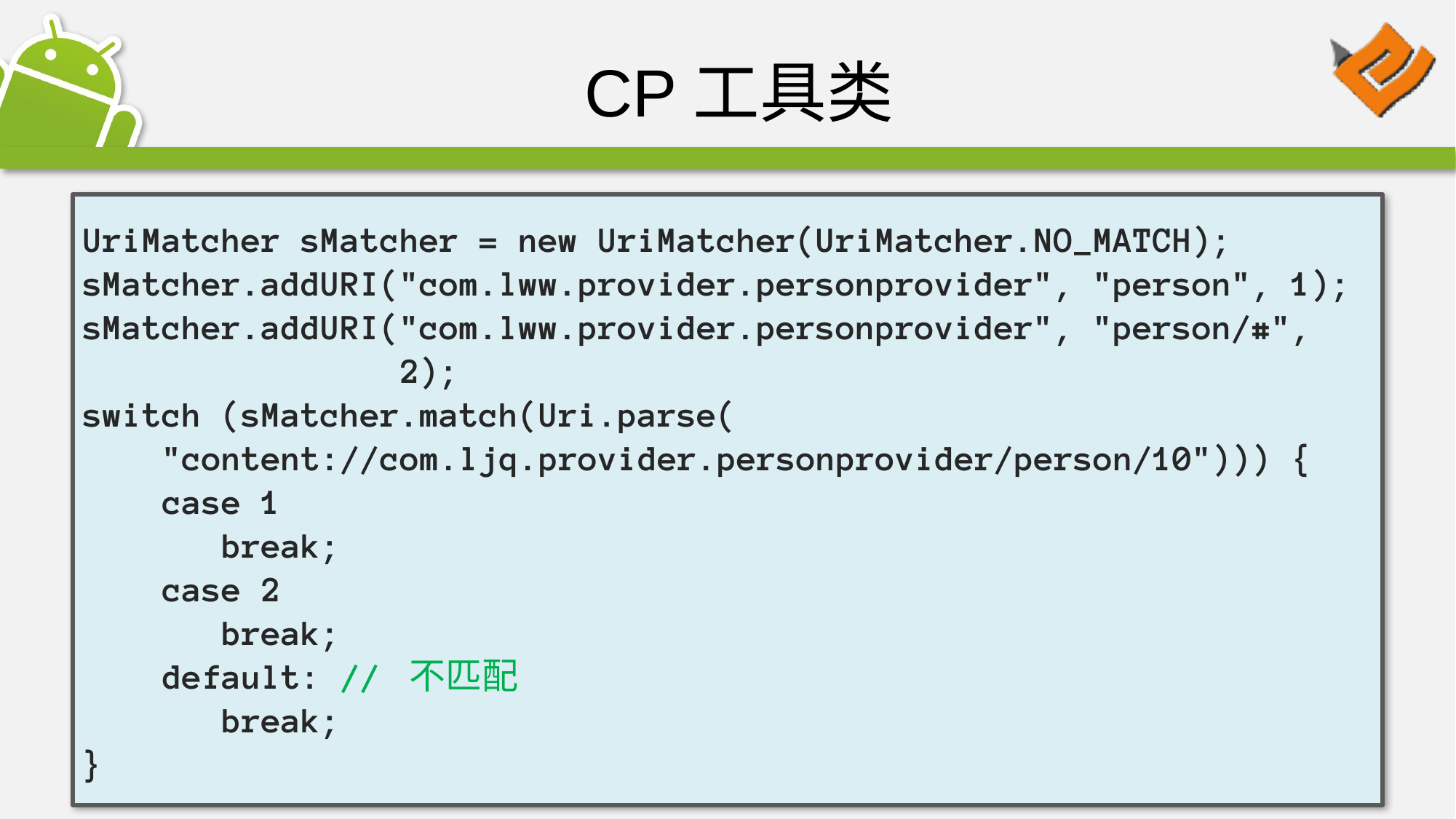

# CP工具类
UriMatcher sMatcher = new UriMatcher(UriMatcher.NO_MATCH);
sMatcher.addURI("com.lww.provider.personprovider", "person", 1);
sMatcher.addURI("com.lww.provider.personprovider", "person/#",
                2);
switch (sMatcher.match(Uri.parse(
    "content://com.ljq.provider.personprovider/person/10"))) {
    case 1
       break;
    case 2
       break;
    default: // 不匹配
       break;
}